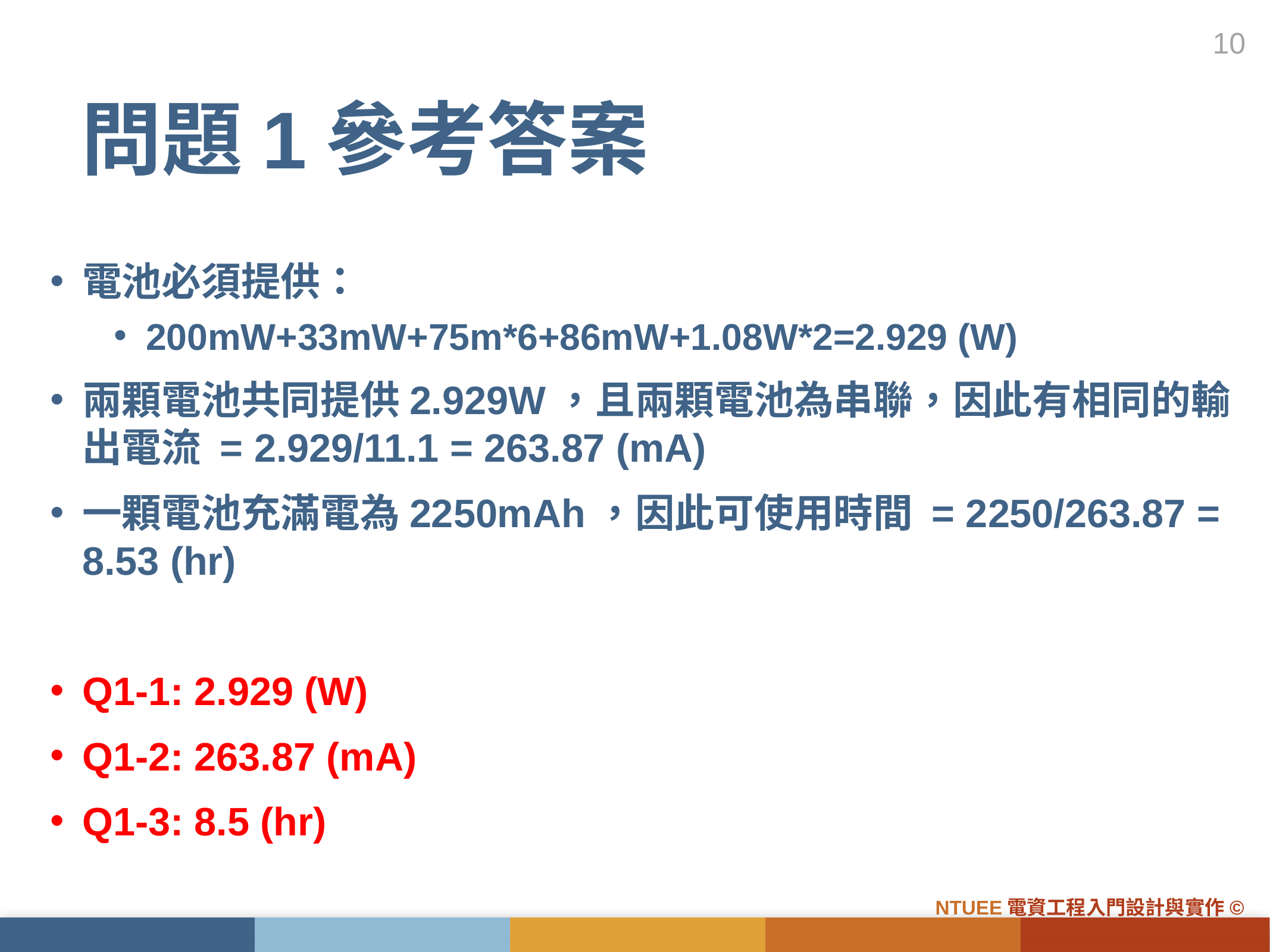

10
# 問題1參考答案
電池必須提供：
200mW+33mW+75m*6+86mW+1.08W*2=2.929 (W)
兩顆電池共同提供2.929W，且兩顆電池為串聯，因此有相同的輸出電流 = 2.929/11.1 = 263.87 (mA)
一顆電池充滿電為2250mAh，因此可使用時間 = 2250/263.87 = 8.53 (hr)

Q1-1: 2.929 (W)
Q1-2: 263.87 (mA)
Q1-3: 8.5 (hr)